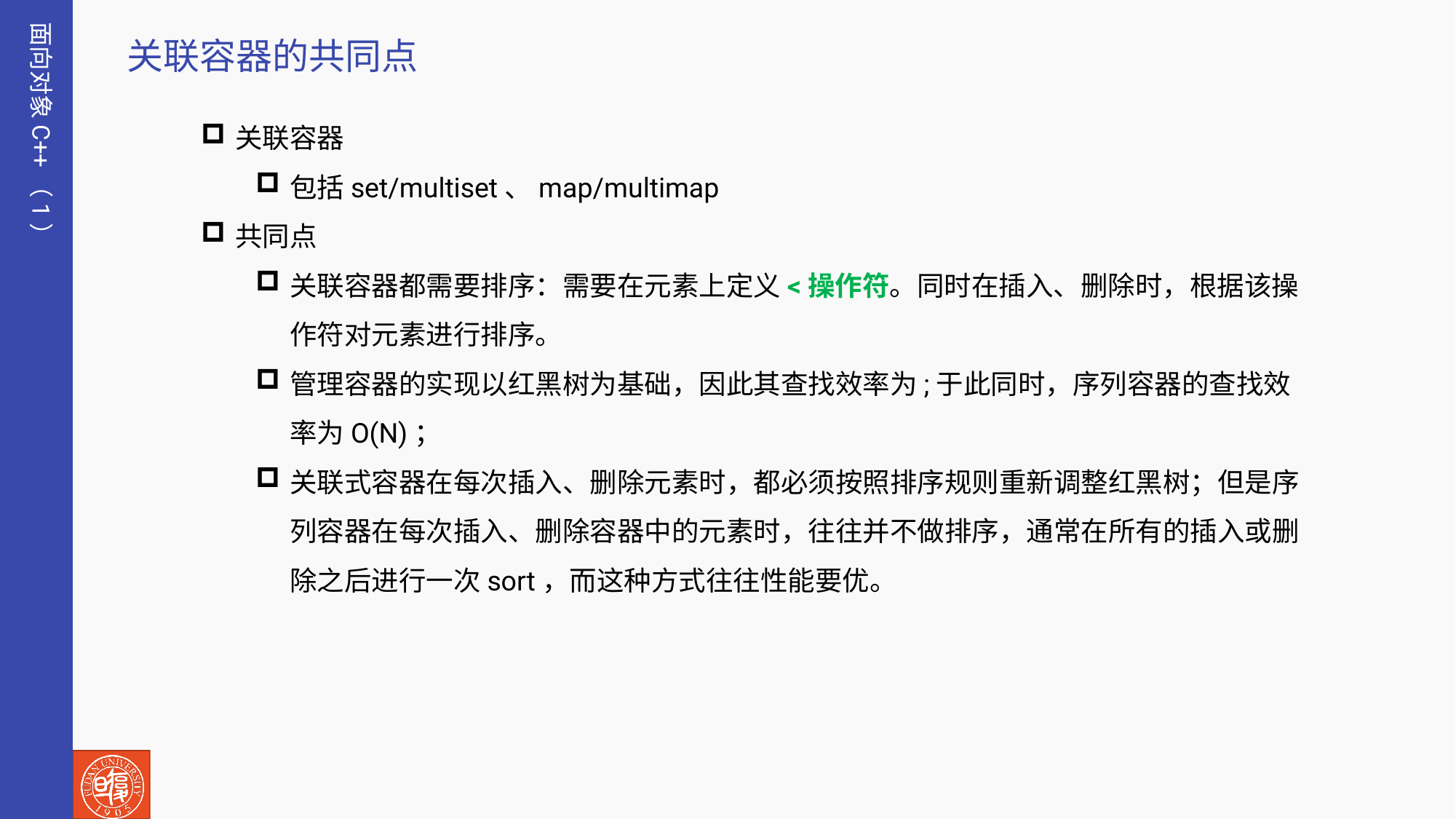

面向对象C++（1）
关联容器的共同点
关联容器
包括set/multiset、map/multimap
共同点
关联容器都需要排序：需要在元素上定义<操作符。同时在插入、删除时，根据该操作符对元素进行排序。
管理容器的实现以红黑树为基础，因此其查找效率为;于此同时，序列容器的查找效率为O(N)；
关联式容器在每次插入、删除元素时，都必须按照排序规则重新调整红黑树；但是序列容器在每次插入、删除容器中的元素时，往往并不做排序，通常在所有的插入或删除之后进行一次sort，而这种方式往往性能要优。